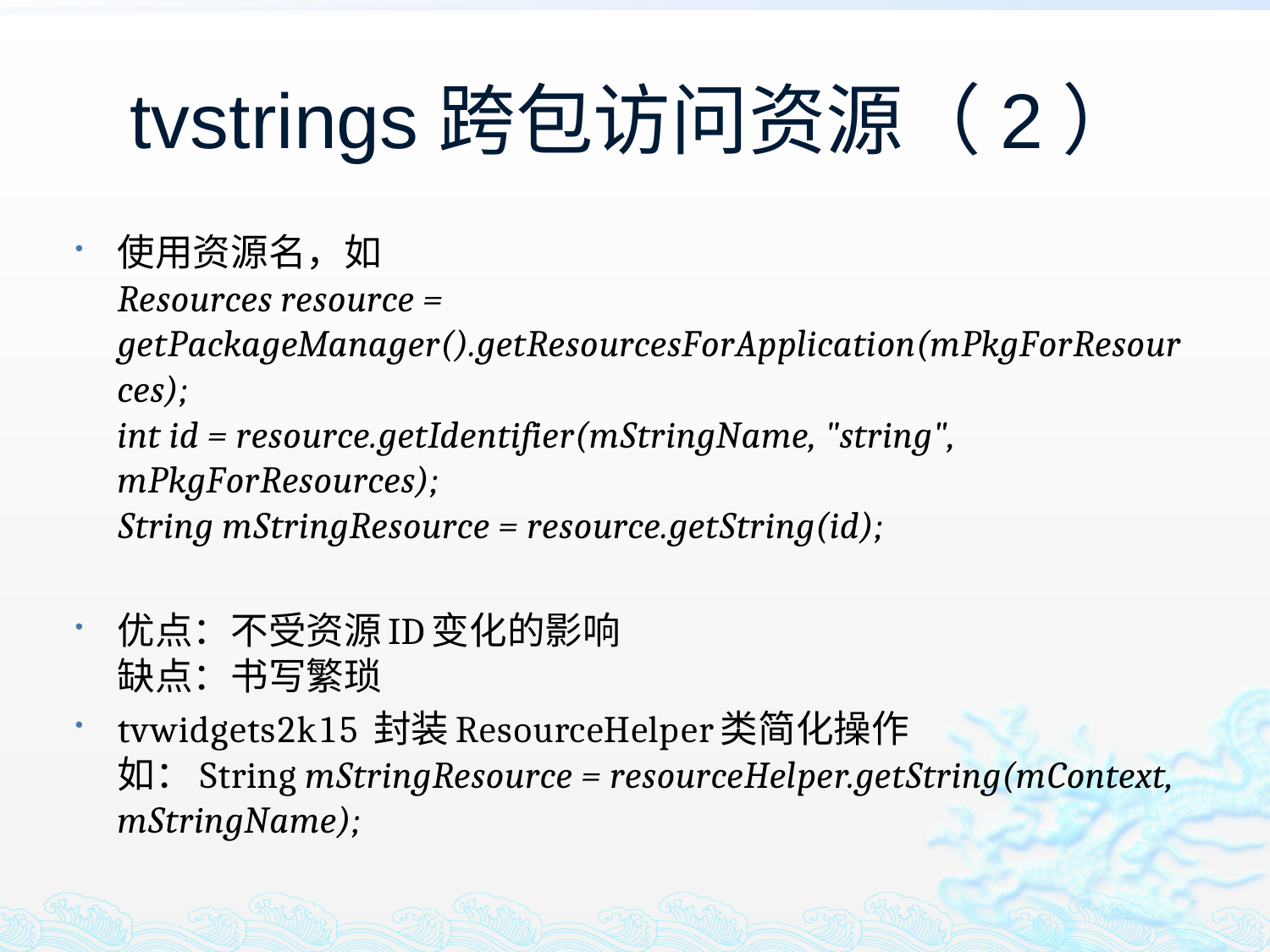

# tvstrings跨包访问资源（2）
使用资源名，如
Resources resource = getPackageManager().getResourcesForApplication(mPkgForResources);
int id = resource.getIdentifier(mStringName, "string", mPkgForResources);
String mStringResource = resource.getString(id);

优点：不受资源ID变化的影响
缺点：书写繁琐
tvwidgets2k15 封装ResourceHelper类简化操作
如：String mStringResource = resourceHelper.getString(mContext, mStringName);